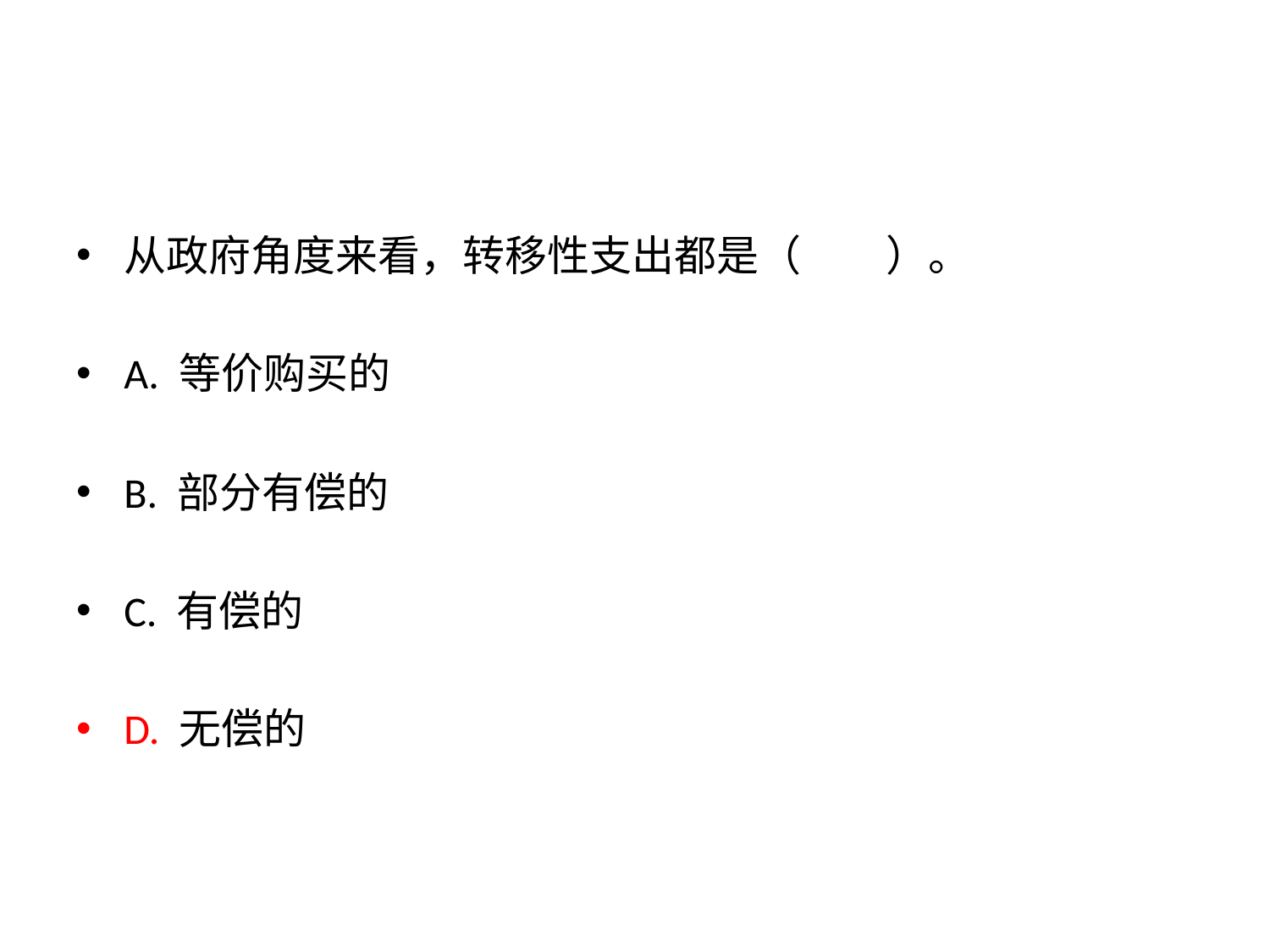

从政府角度来看，转移性支出都是（	）。

A. 等价购买的

B. 部分有偿的

C. 有偿的

D. 无偿的